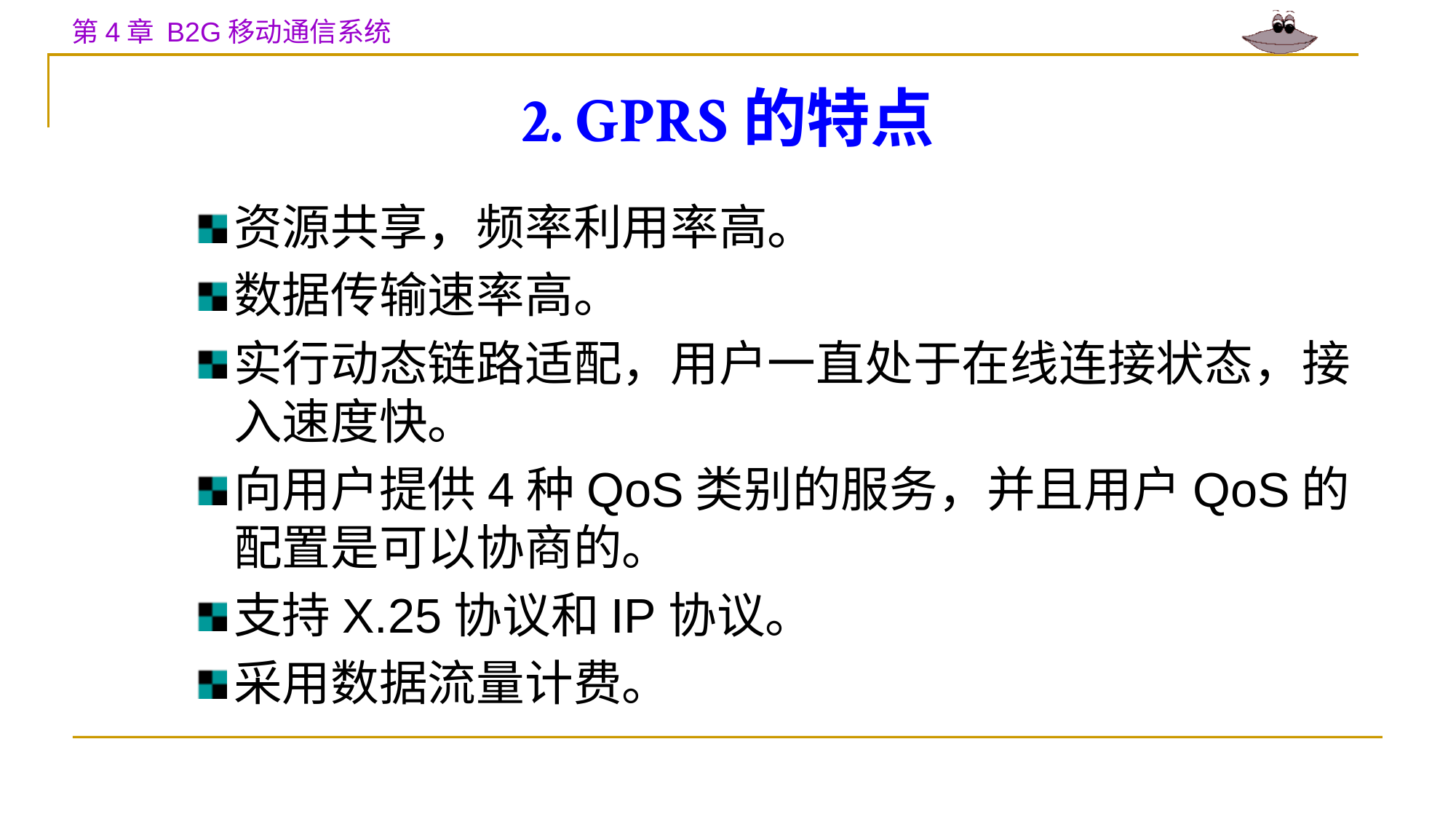

# 2. GPRS的特点
资源共享，频率利用率高。
数据传输速率高。
实行动态链路适配，用户一直处于在线连接状态，接入速度快。
向用户提供4种QoS类别的服务，并且用户QoS的配置是可以协商的。
支持X.25协议和IP协议。
采用数据流量计费。